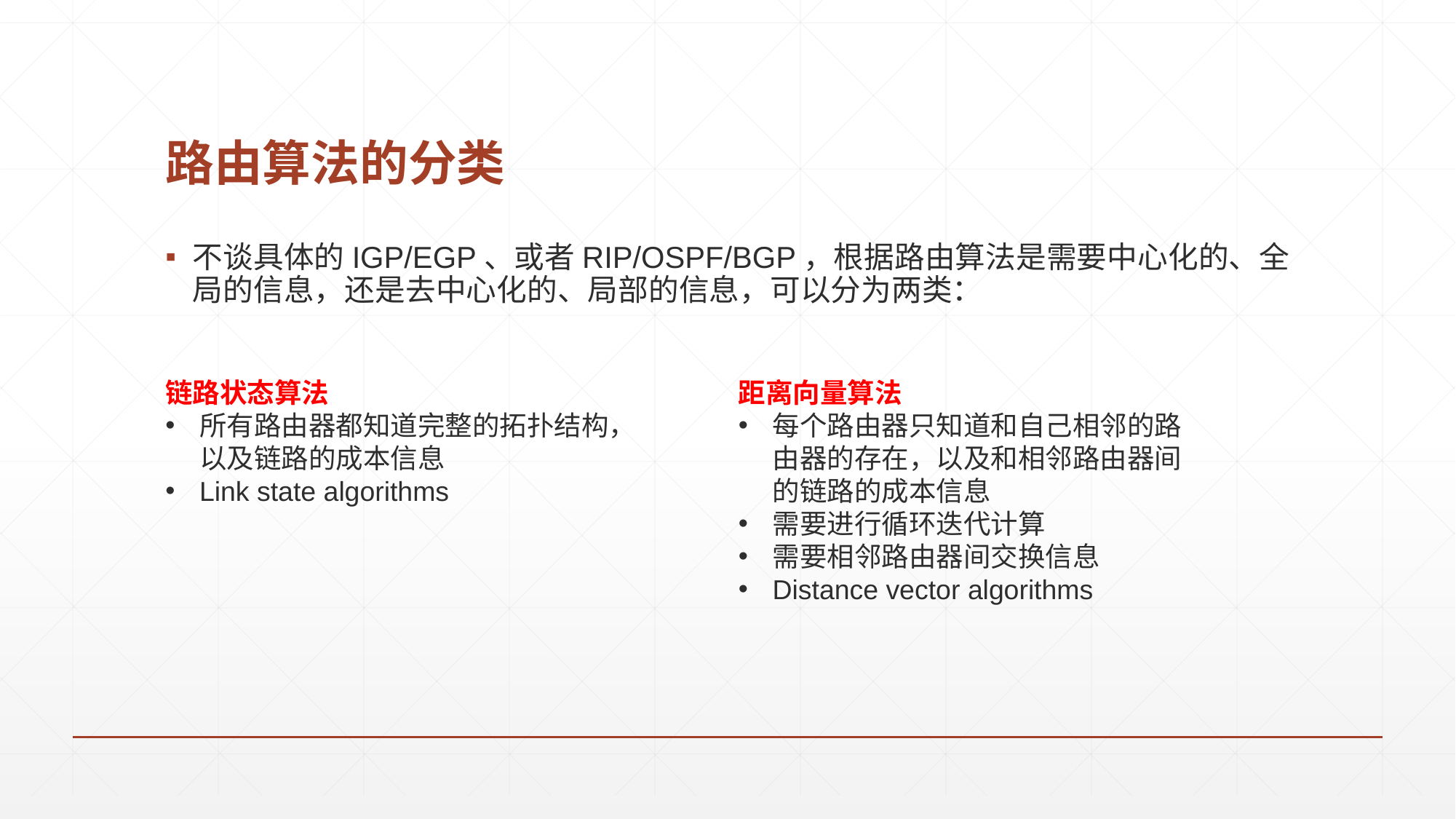

# 路由算法的分类
不谈具体的IGP/EGP、或者RIP/OSPF/BGP，根据路由算法是需要中心化的、全局的信息，还是去中心化的、局部的信息，可以分为两类：
链路状态算法
所有路由器都知道完整的拓扑结构，以及链路的成本信息
Link state algorithms
距离向量算法
每个路由器只知道和自己相邻的路由器的存在，以及和相邻路由器间的链路的成本信息
需要进行循环迭代计算
需要相邻路由器间交换信息
Distance vector algorithms